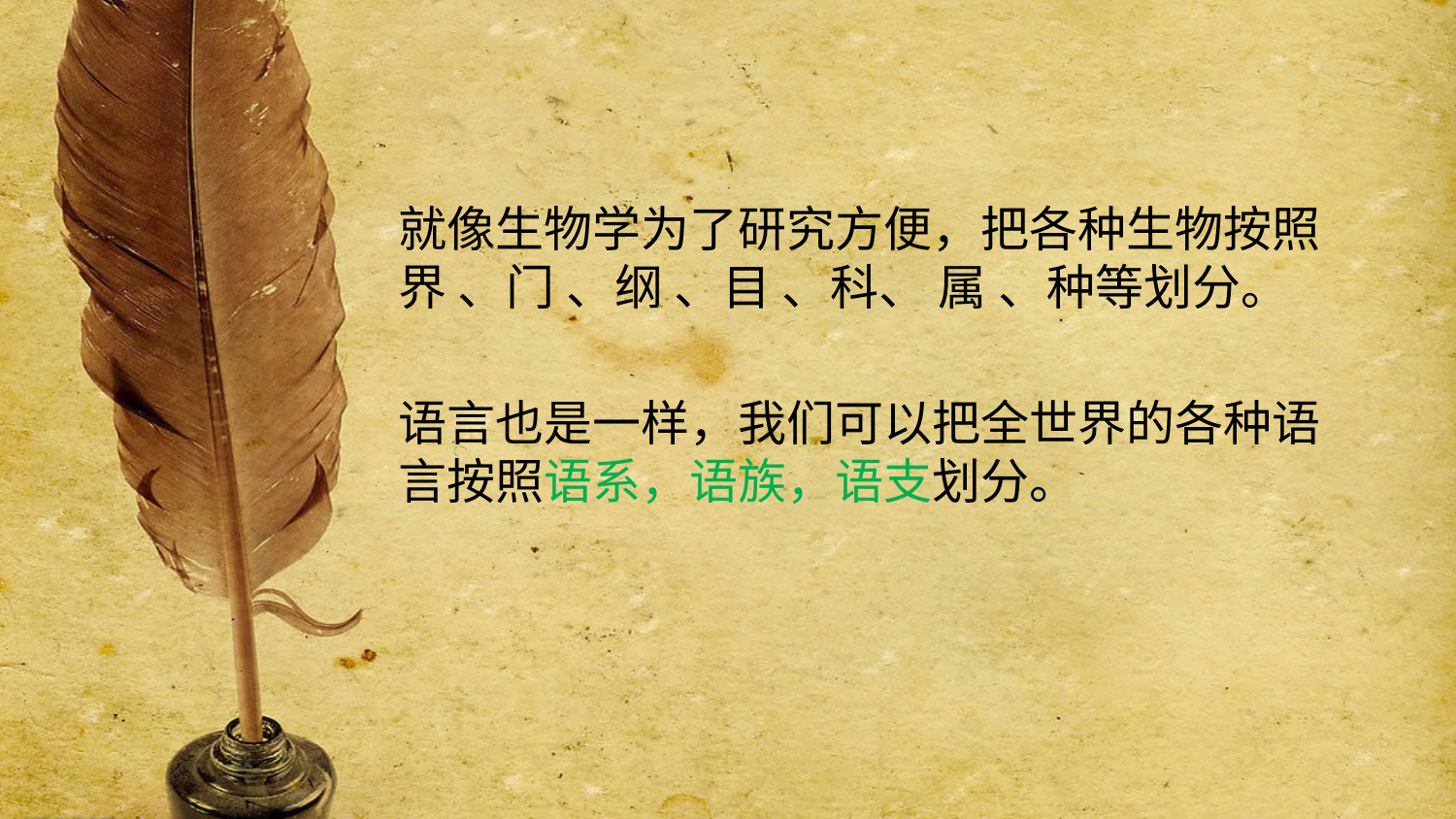

#
就像生物学为了研究方便，把各种生物按照界 、门 、纲 、目 、科、 属 、种等划分。

语言也是一样，我们可以把全世界的各种语言按照语系，语族，语支划分。